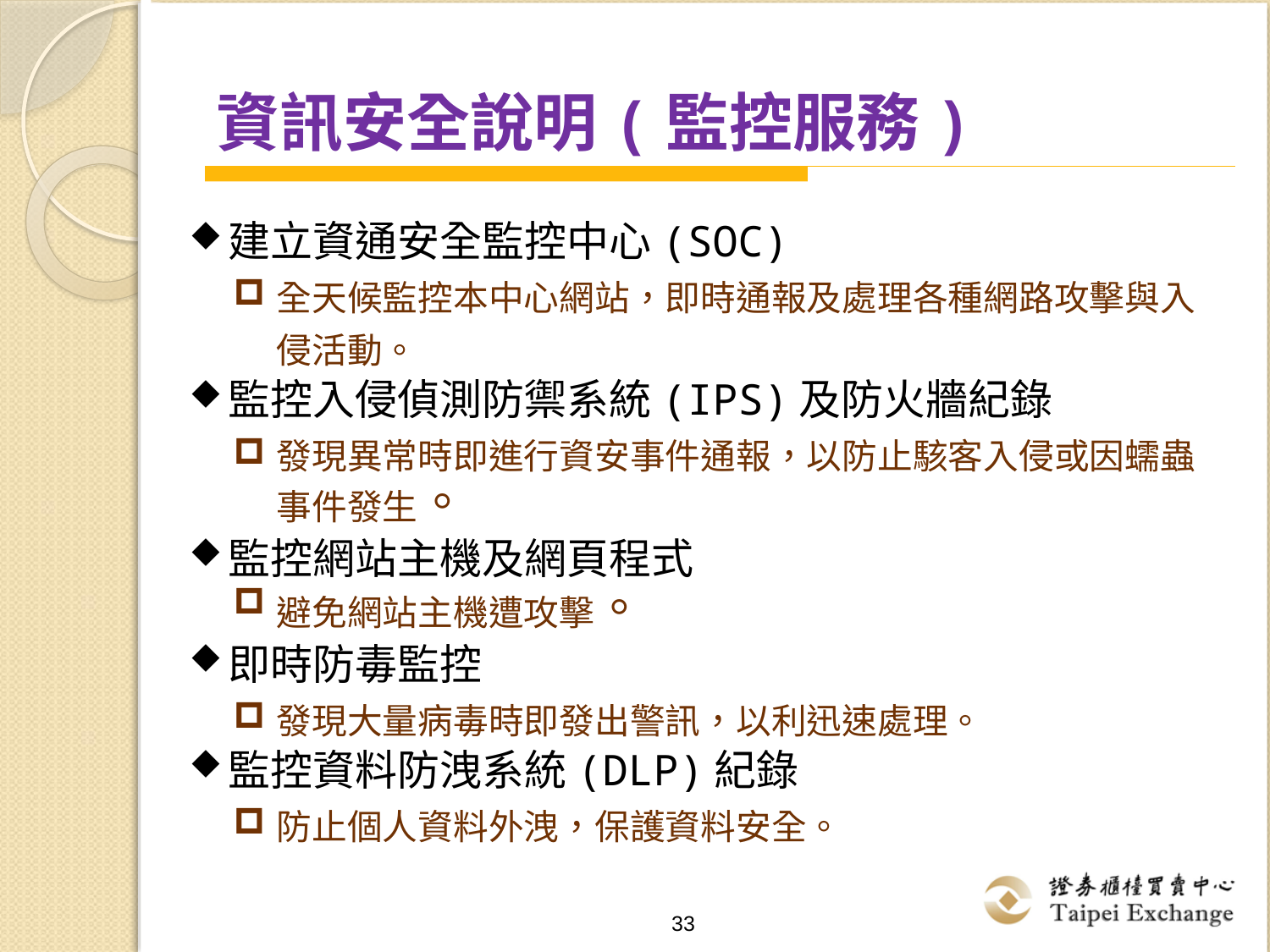

資訊安全說明(監控服務)
建立資通安全監控中心(SOC)
全天候監控本中心網站，即時通報及處理各種網路攻擊與入侵活動。
監控入侵偵測防禦系統(IPS)及防火牆紀錄
發現異常時即進行資安事件通報，以防止駭客入侵或因蠕蟲事件發生。
監控網站主機及網頁程式
避免網站主機遭攻擊。
即時防毒監控
發現大量病毒時即發出警訊，以利迅速處理。
監控資料防洩系統(DLP)紀錄
防止個人資料外洩，保護資料安全。
33